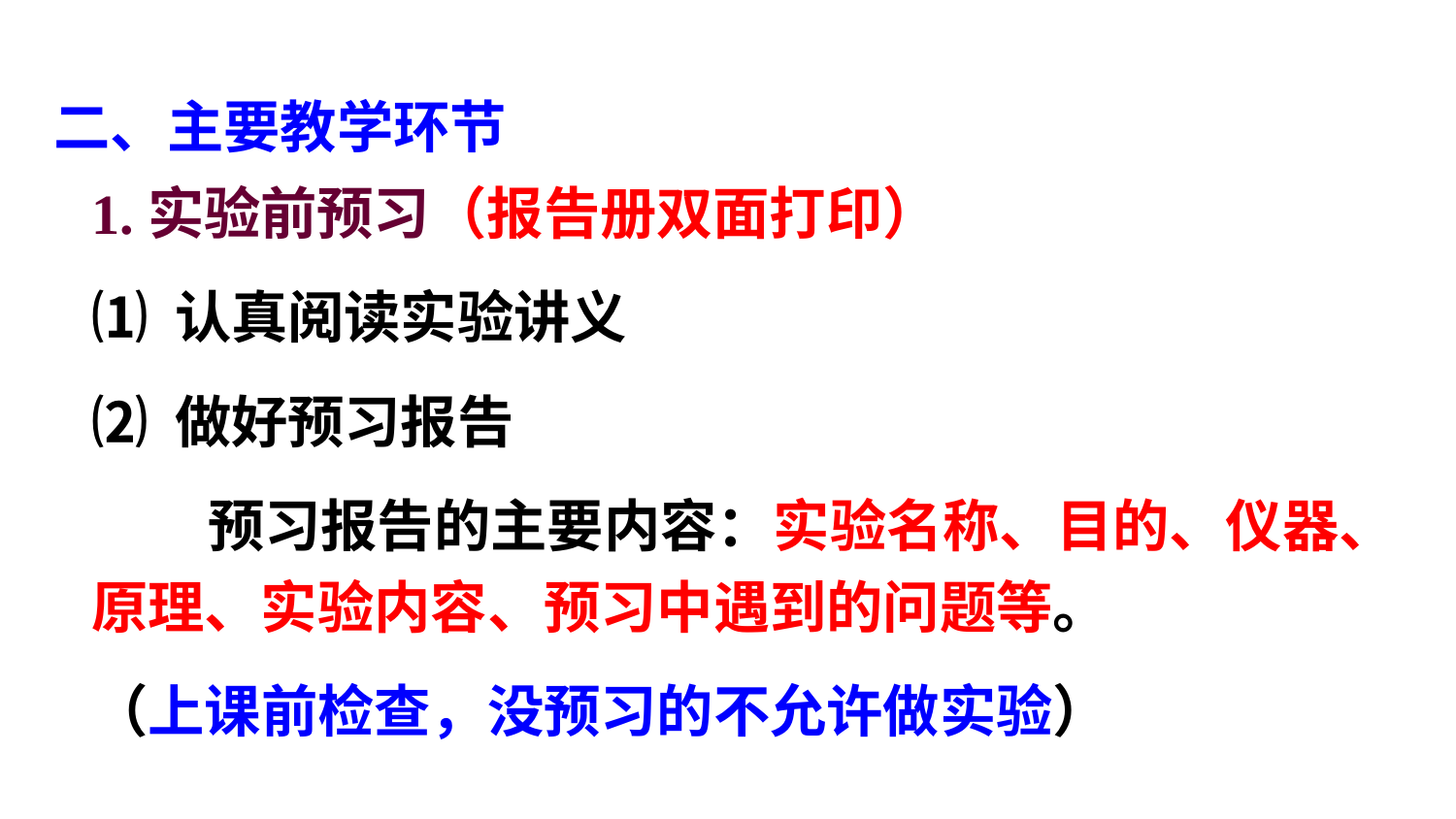

二、主要教学环节
1.实验前预习（报告册双面打印）
⑴ 认真阅读实验讲义
⑵ 做好预习报告
        预习报告的主要内容：实验名称、目的、仪器、原理、实验内容、预习中遇到的问题等。
（上课前检查，没预习的不允许做实验）
4